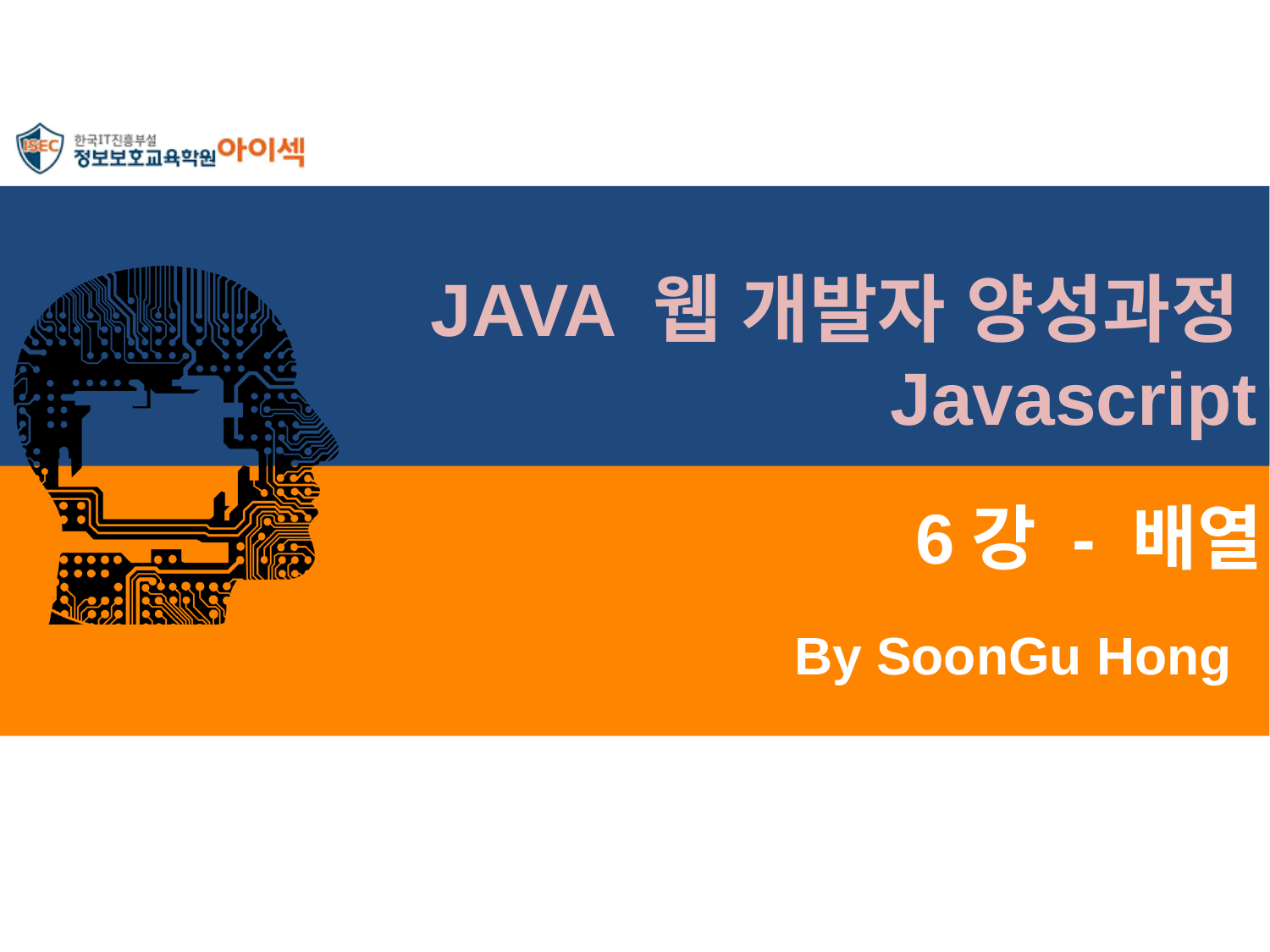

JAVA 웹 개발자 양성과정Javascript
# 6강 - 배열
By SoonGu Hong